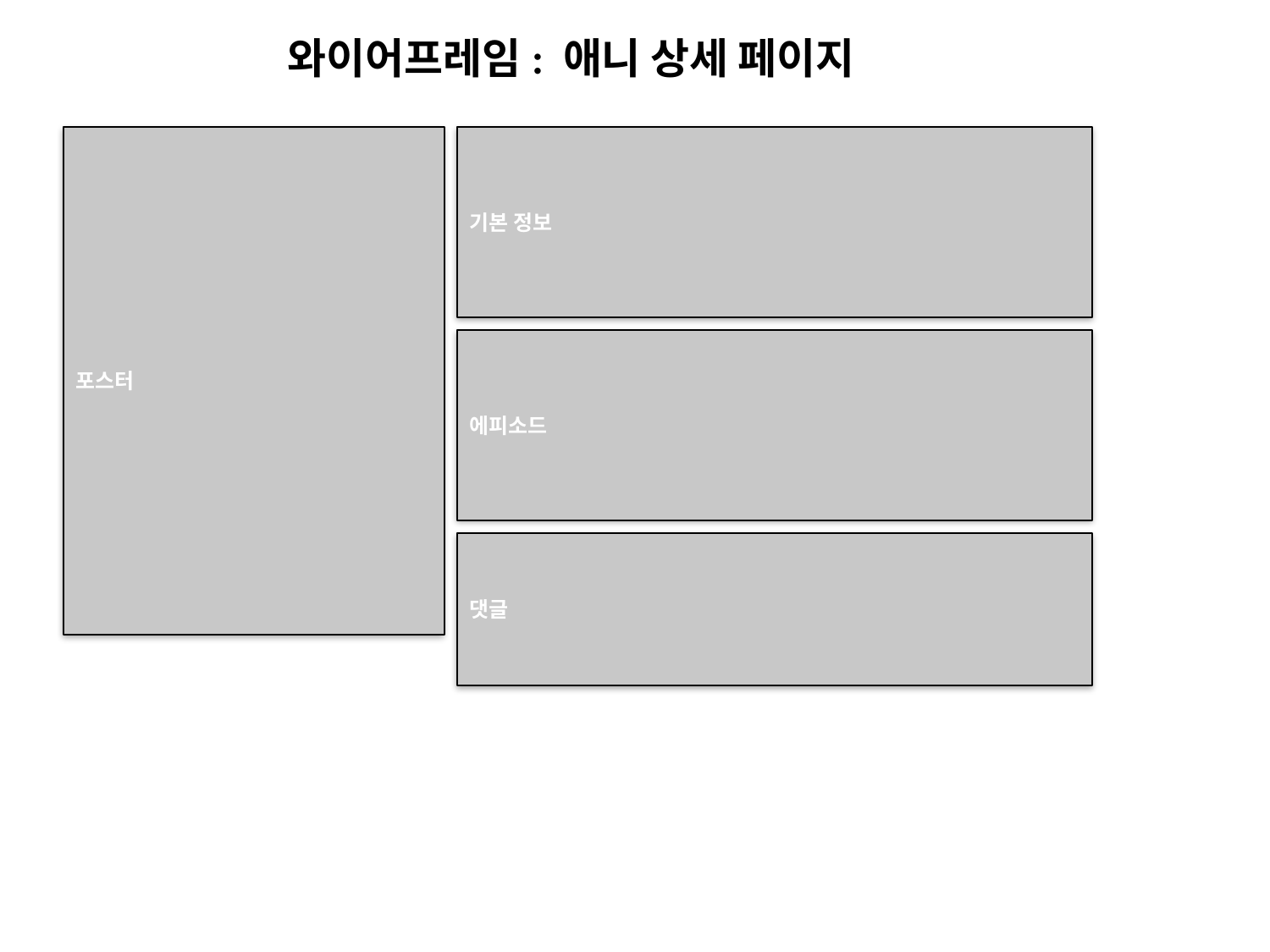

와이어프레임: 애니 상세 페이지
#
포스터
기본 정보
에피소드
댓글